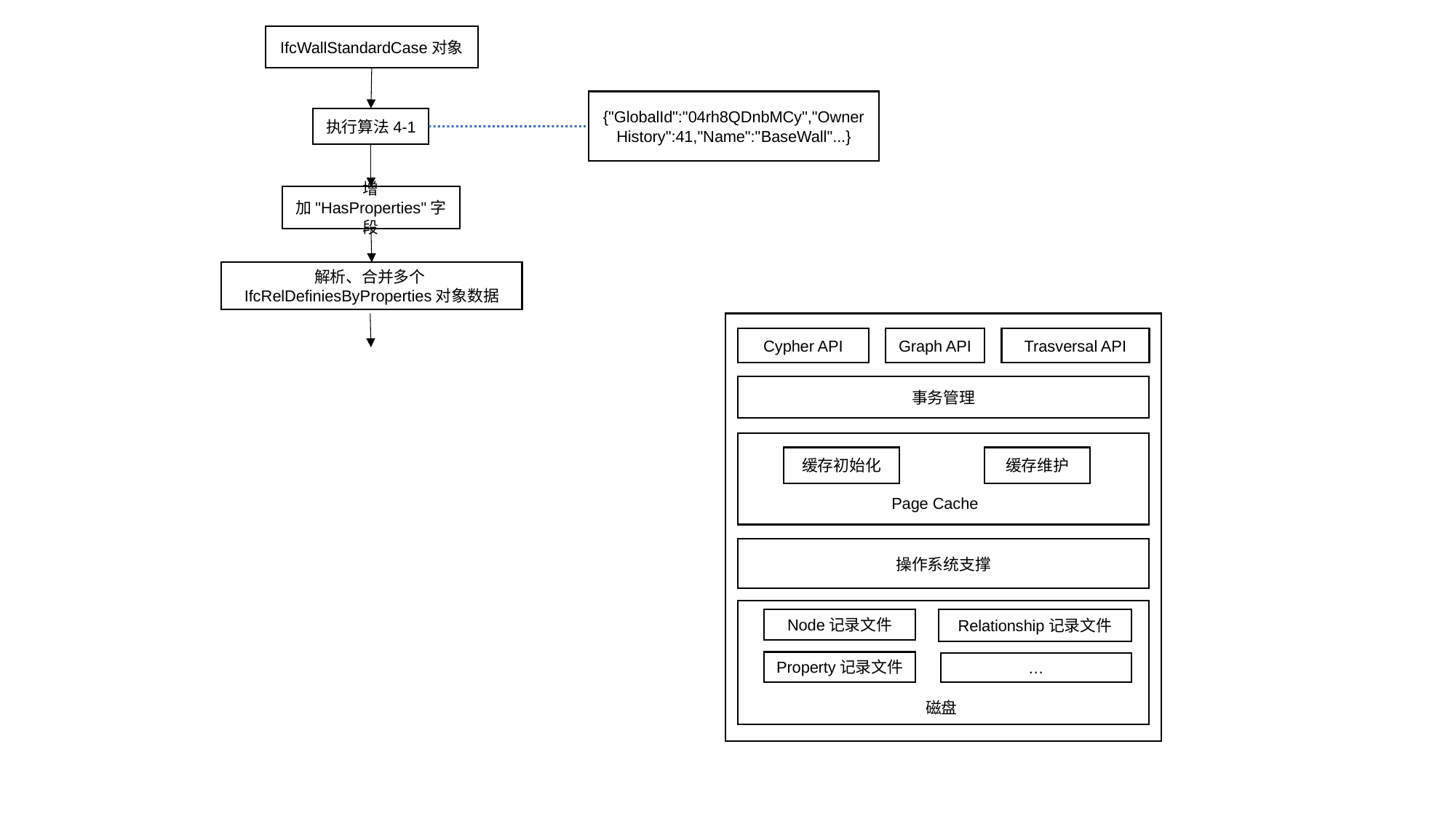

IfcWallStandardCase对象
{"GlobalId":"04rh8QDnbMCy","OwnerHistory":41,"Name":"BaseWall"...}
执行算法4-1
增加"HasProperties"字段
解析、合并多个IfcRelDefiniesByProperties对象数据

Trasversal API
Cypher API
Graph API
事务管理

缓存初始化
缓存维护
Page Cache
操作系统支撑

Node记录文件
Relationship记录文件
Property记录文件
…
磁盘